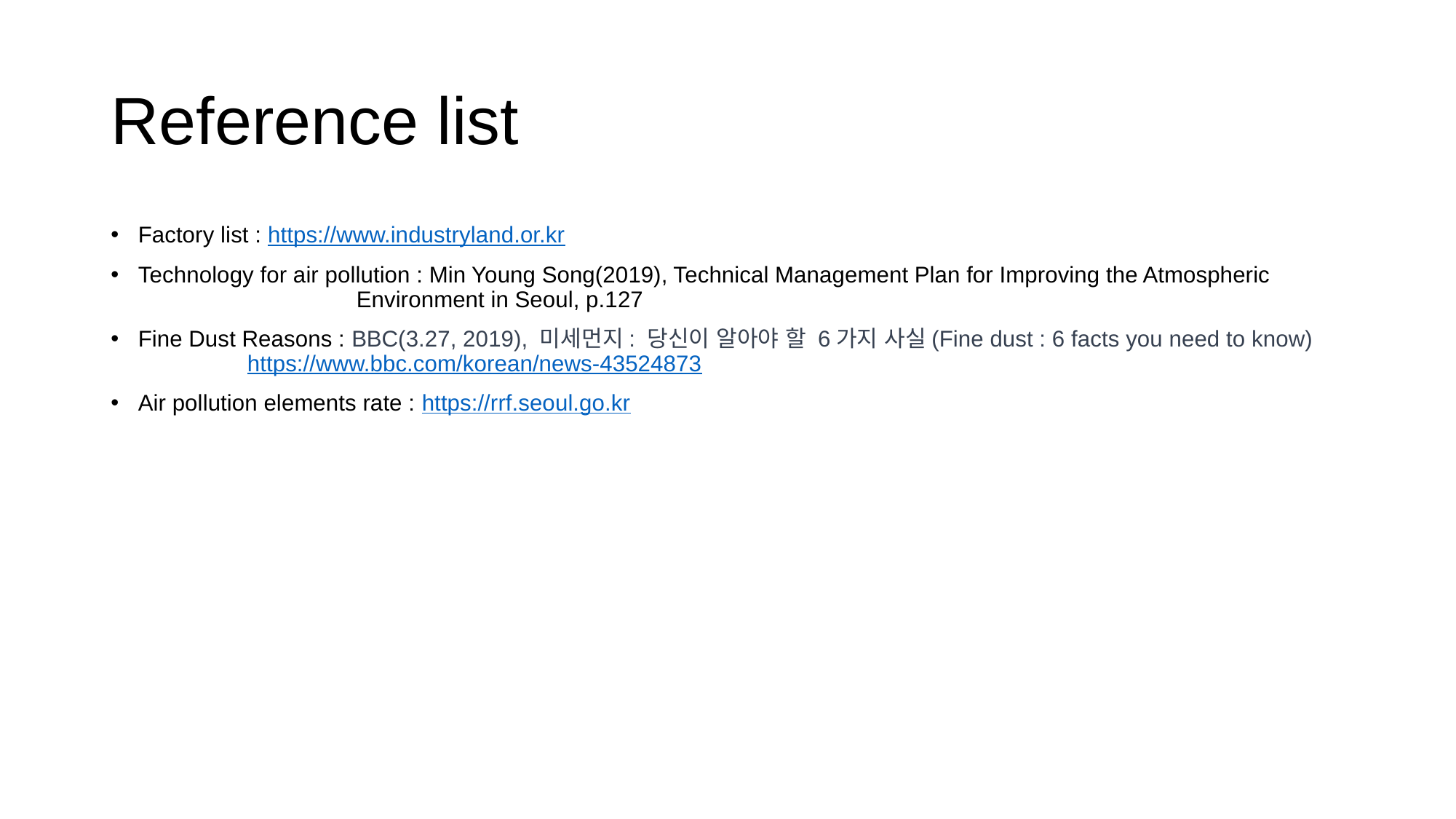

# Reference list
Factory list : https://www.industryland.or.kr
Technology for air pollution : Min Young Song(2019), Technical Management Plan for Improving the Atmospheric 			Environment in Seoul, p.127
Fine Dust Reasons : BBC(3.27, 2019), 미세먼지: 당신이 알아야 할 6가지 사실(Fine dust : 6 facts you need to know) 		https://www.bbc.com/korean/news-43524873
Air pollution elements rate : https://rrf.seoul.go.kr